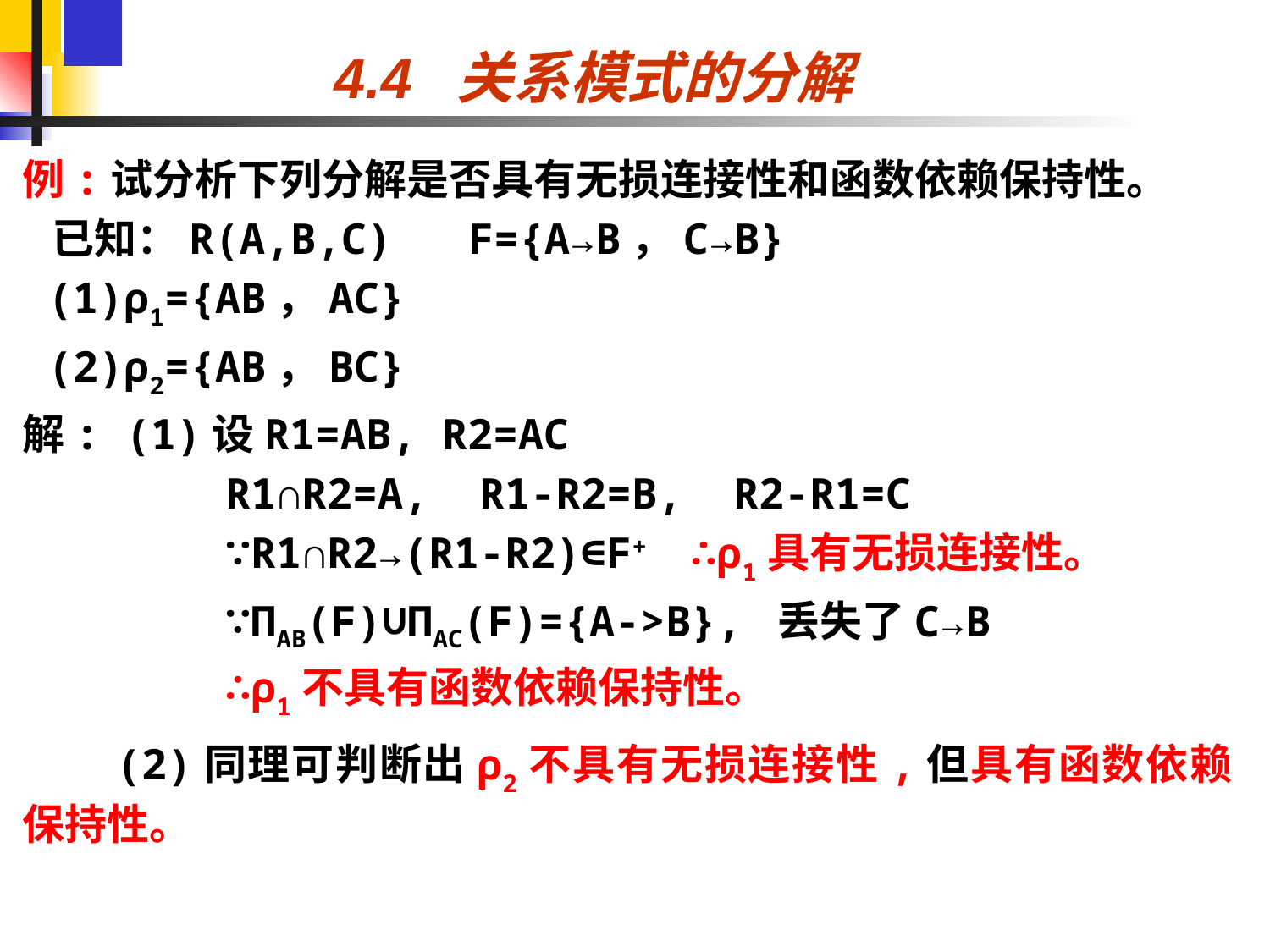

# 4.4  关系模式的分解
例:试分析下列分解是否具有无损连接性和函数依赖保持性。
  已知：R(A,B,C)   F={A→B，C→B}
 (1)ρ1={AB，AC}
 (2)ρ2={AB，BC}
解: (1)设R1=AB, R2=AC
        R1∩R2=A,  R1-R2=B,  R2-R1=C
        ∵R1∩R2→(R1-R2)∈F+   ∴ρ1具有无损连接性。
        ∵ΠAB(F)∪ΠAC(F)={A->B}, 丢失了C→B
        ∴ρ1不具有函数依赖保持性。
   (2)同理可判断出ρ2不具有无损连接性,但具有函数依赖保持性。